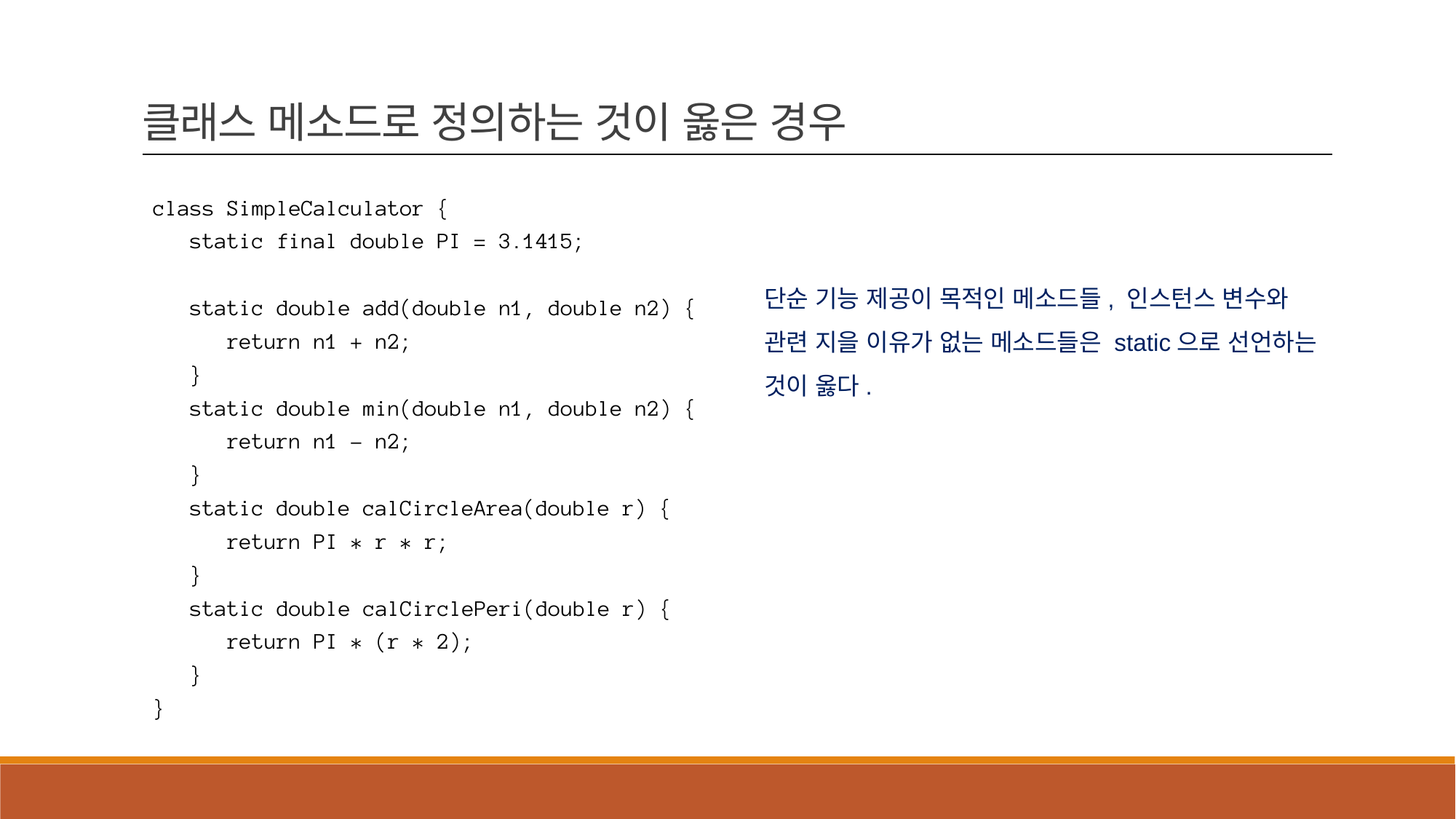

클래스 메소드로 정의하는 것이 옳은 경우
class SimpleCalculator {
   static final double PI = 3.1415;

   static double add(double n1, double n2) {
      return n1 + n2;
   }
   static double min(double n1, double n2) {
      return n1 - n2;
   }
   static double calCircleArea(double r) {
      return PI * r * r;
   }
   static double calCirclePeri(double r) {
      return PI * (r * 2);
   }
}
단순 기능 제공이 목적인 메소드들, 인스턴스 변수와 관련 지을 이유가 없는 메소드들은 static으로 선언하는 것이 옳다.